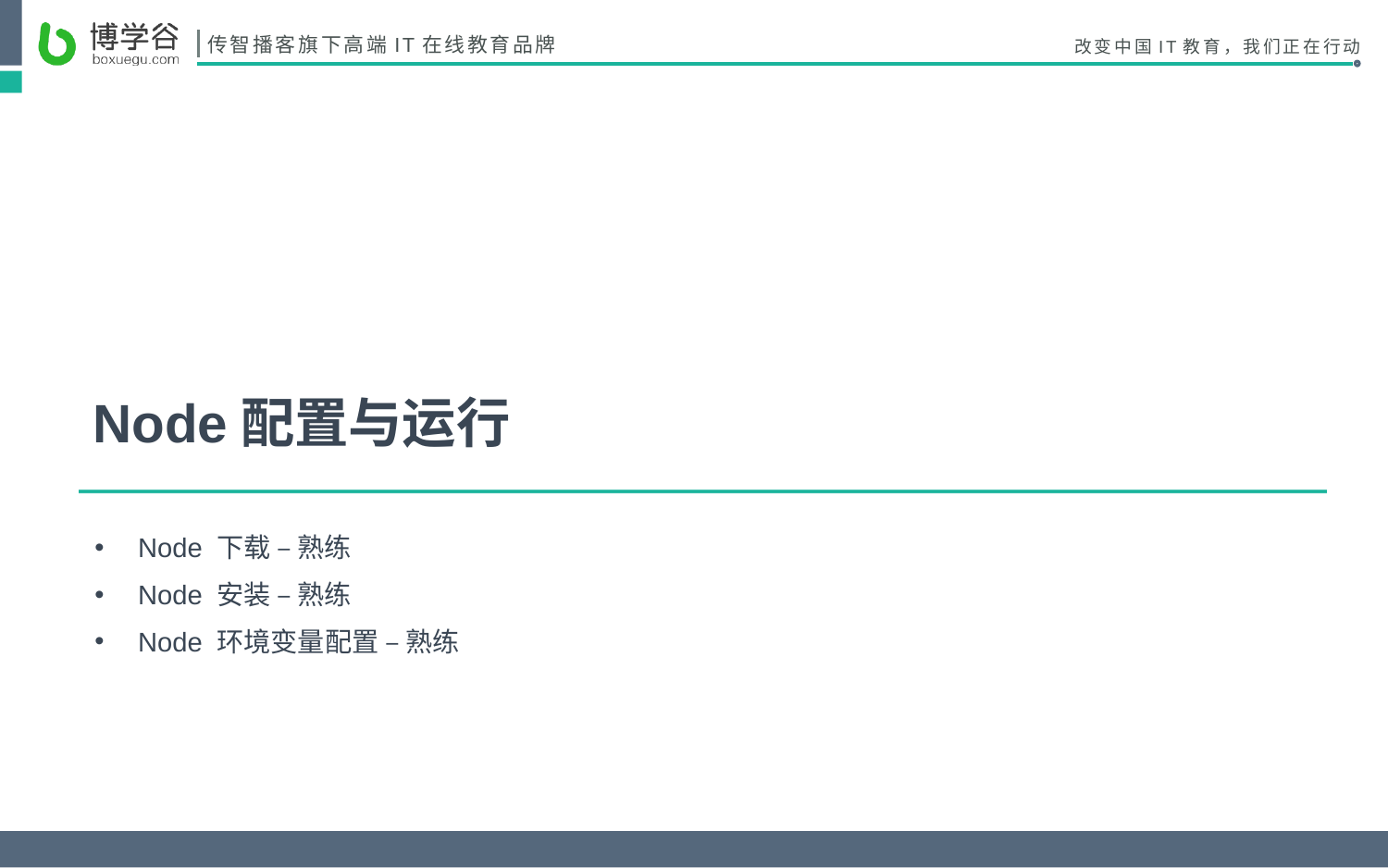

# Node配置与运行
Node 下载 – 熟练
Node 安装 – 熟练
Node 环境变量配置 – 熟练